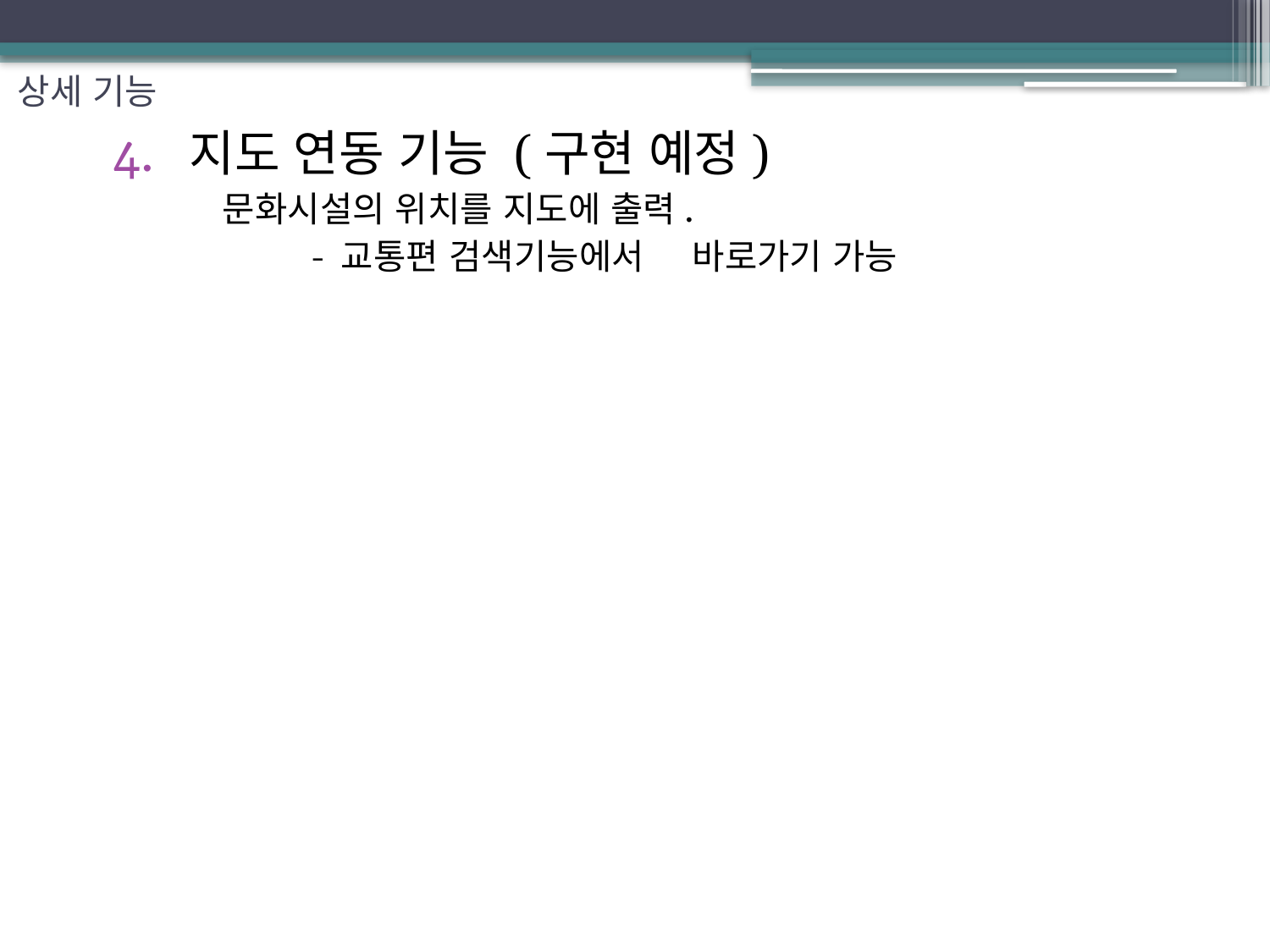

상세 기능
4.  지도 연동 기능 (구현 예정)
	   문화시설의 위치를 지도에 출력.
		- 교통편 검색기능에서 	바로가기 가능